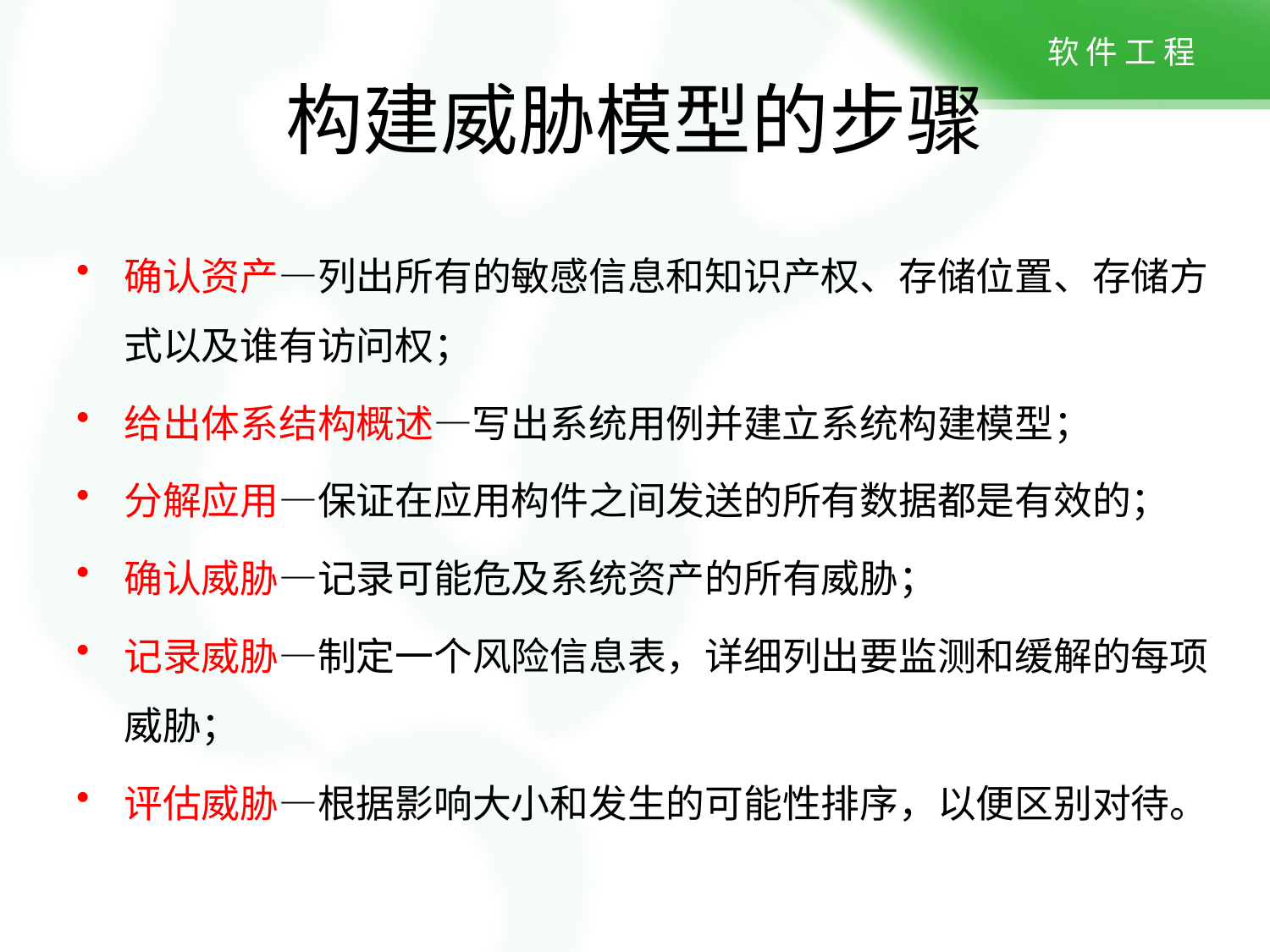

# 构建威胁模型的步骤
确认资产—列出所有的敏感信息和知识产权、存储位置、存储方式以及谁有访问权；
给出体系结构概述—写出系统用例并建立系统构建模型；
分解应用—保证在应用构件之间发送的所有数据都是有效的；
确认威胁—记录可能危及系统资产的所有威胁；
记录威胁—制定一个风险信息表，详细列出要监测和缓解的每项威胁；
评估威胁—根据影响大小和发生的可能性排序，以便区别对待。